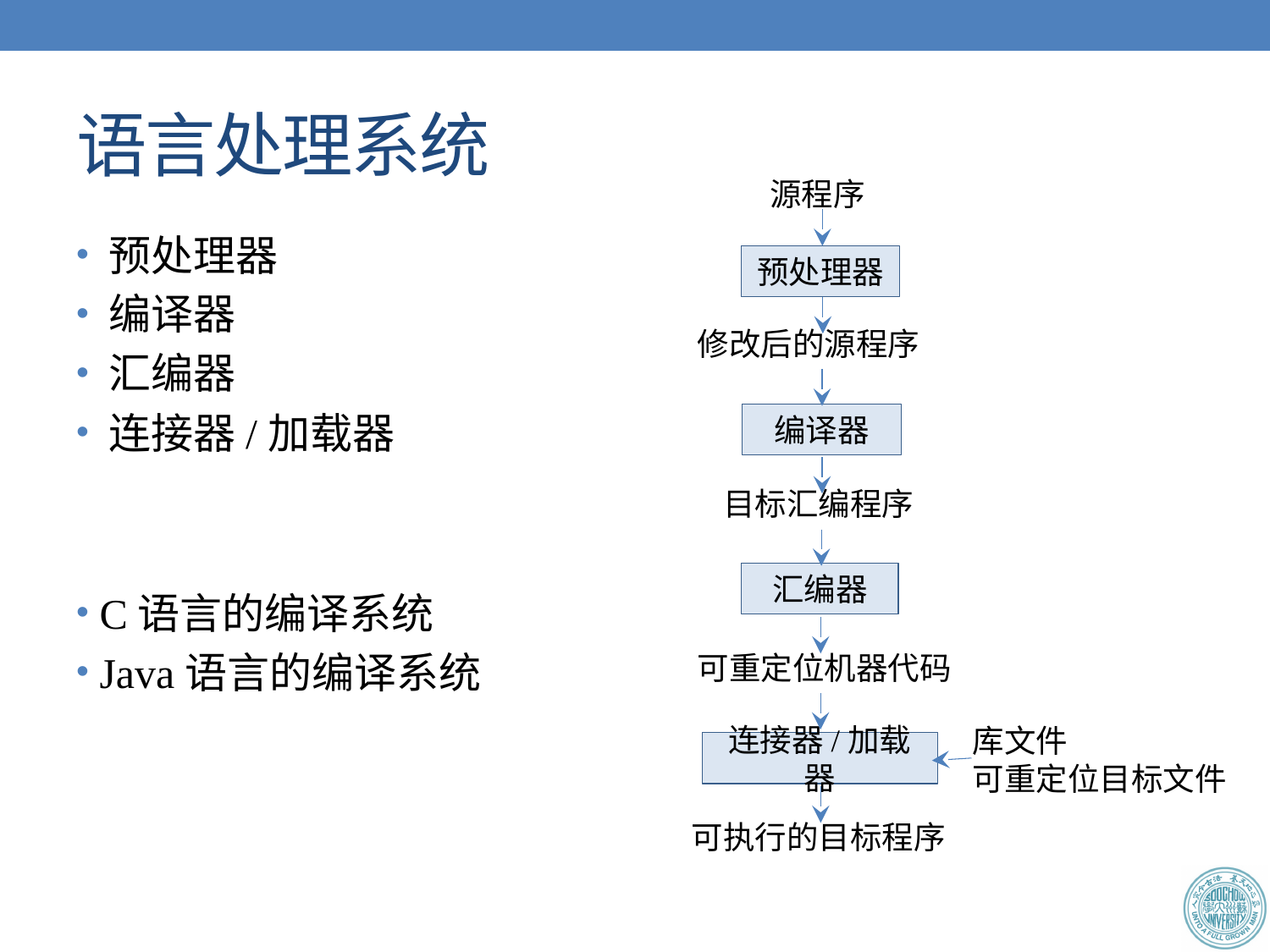

# 语言处理系统
源程序
预处理器
修改后的源程序
编译器
目标汇编程序
汇编器
可重定位机器代码
库文件
可重定位目标文件
连接器/加载器
可执行的目标程序
 预处理器
 编译器
 汇编器
 连接器/加载器
 C语言的编译系统
 Java语言的编译系统